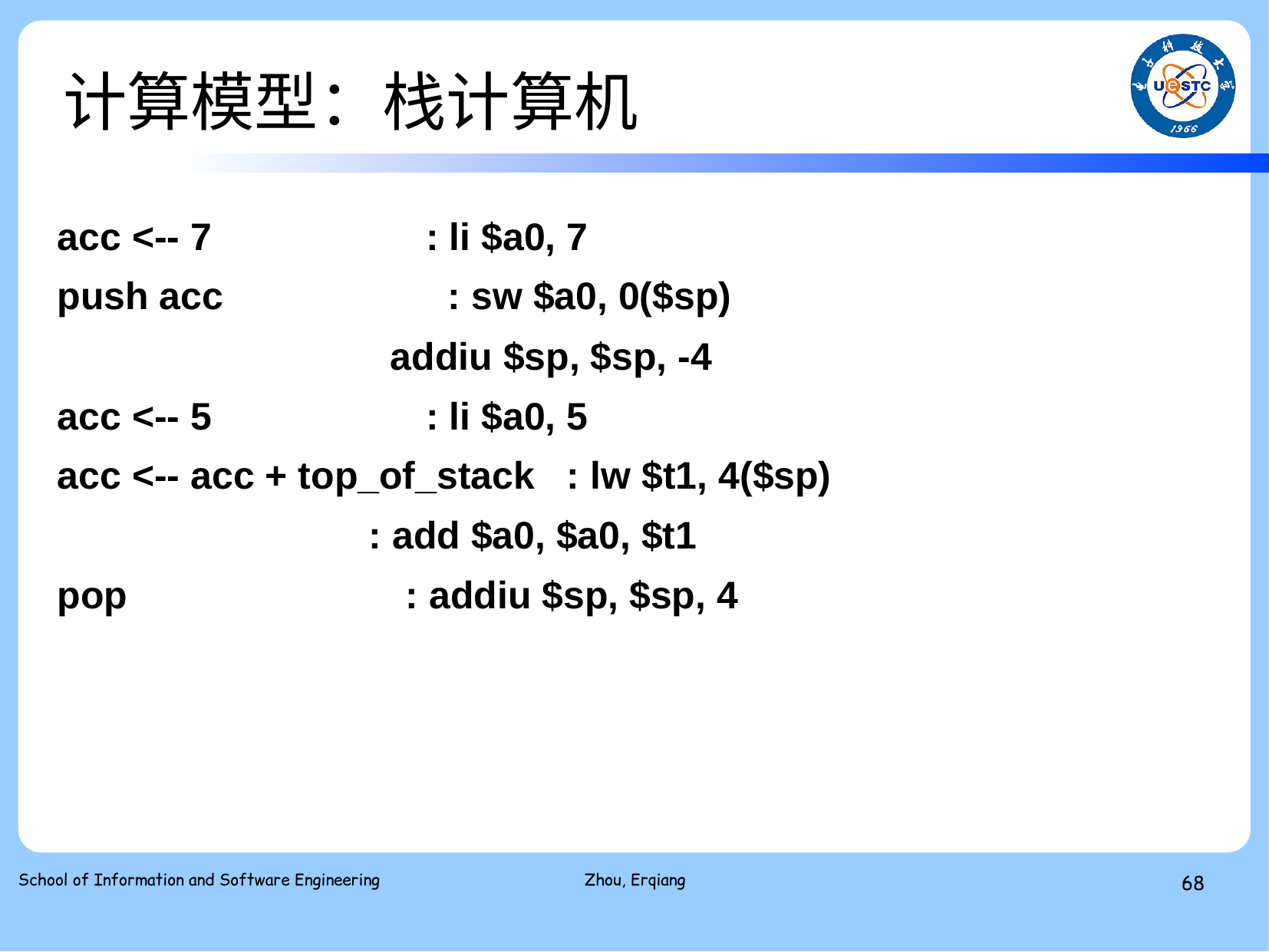

# 计算模型：栈计算机
acc <-- 7                    : li $a0, 7
push acc                     : sw $a0, 0($sp)
                               addiu $sp, $sp, -4
acc <-- 5                    : li $a0, 5
acc <-- acc + top_of_stack   : lw $t1, 4($sp)
                             : add $a0, $a0, $t1
pop                          : addiu $sp, $sp, 4
School of Information and Software Engineering
Zhou, Erqiang
68